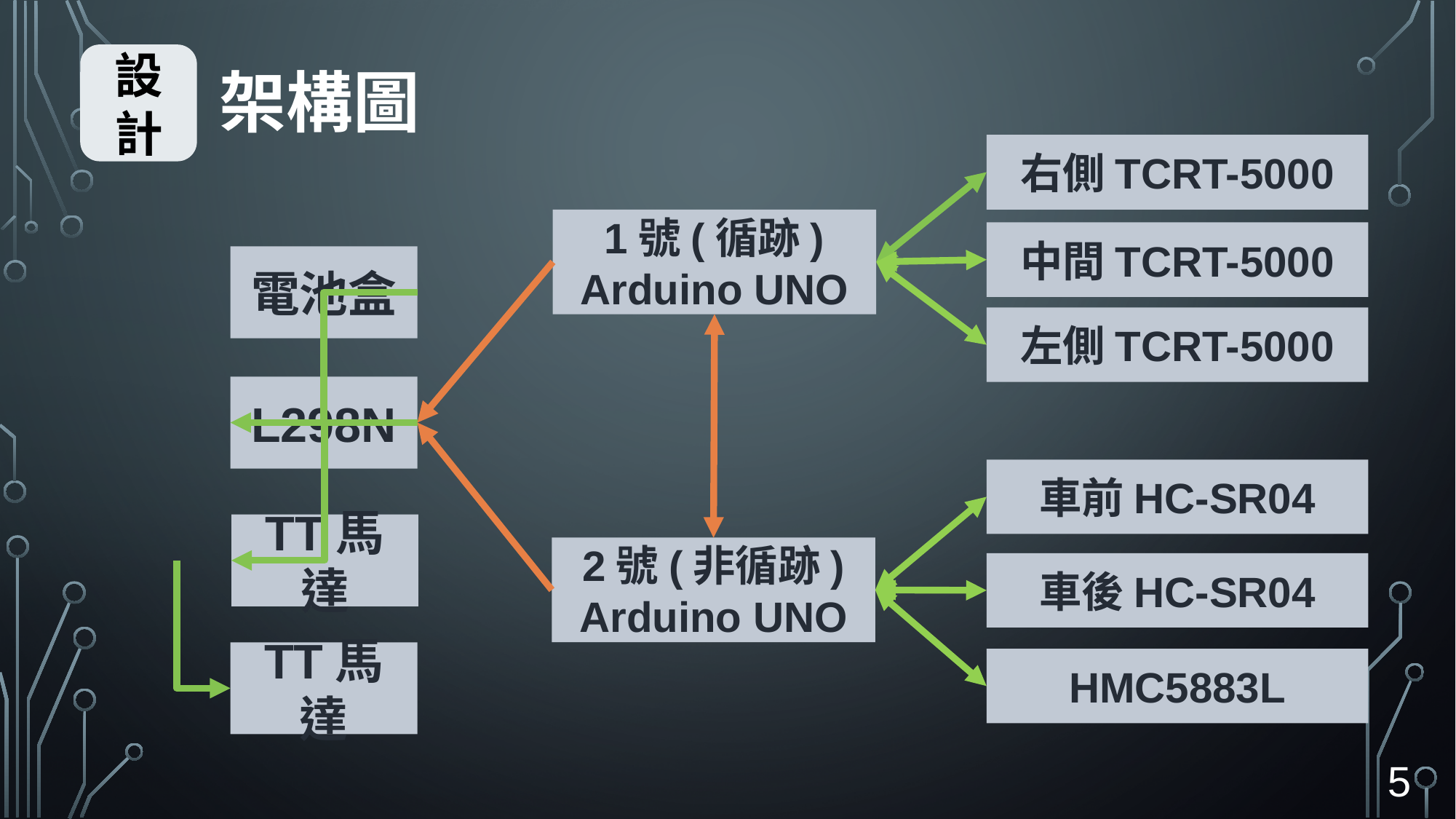

設
計
架構圖
右側TCRT-5000
1號(循跡)
Arduino UNO
中間TCRT-5000
電池盒
左側TCRT-5000
L298N
車前HC-SR04
TT馬達
2號(非循跡)
Arduino UNO
車後HC-SR04
TT馬達
HMC5883L
5